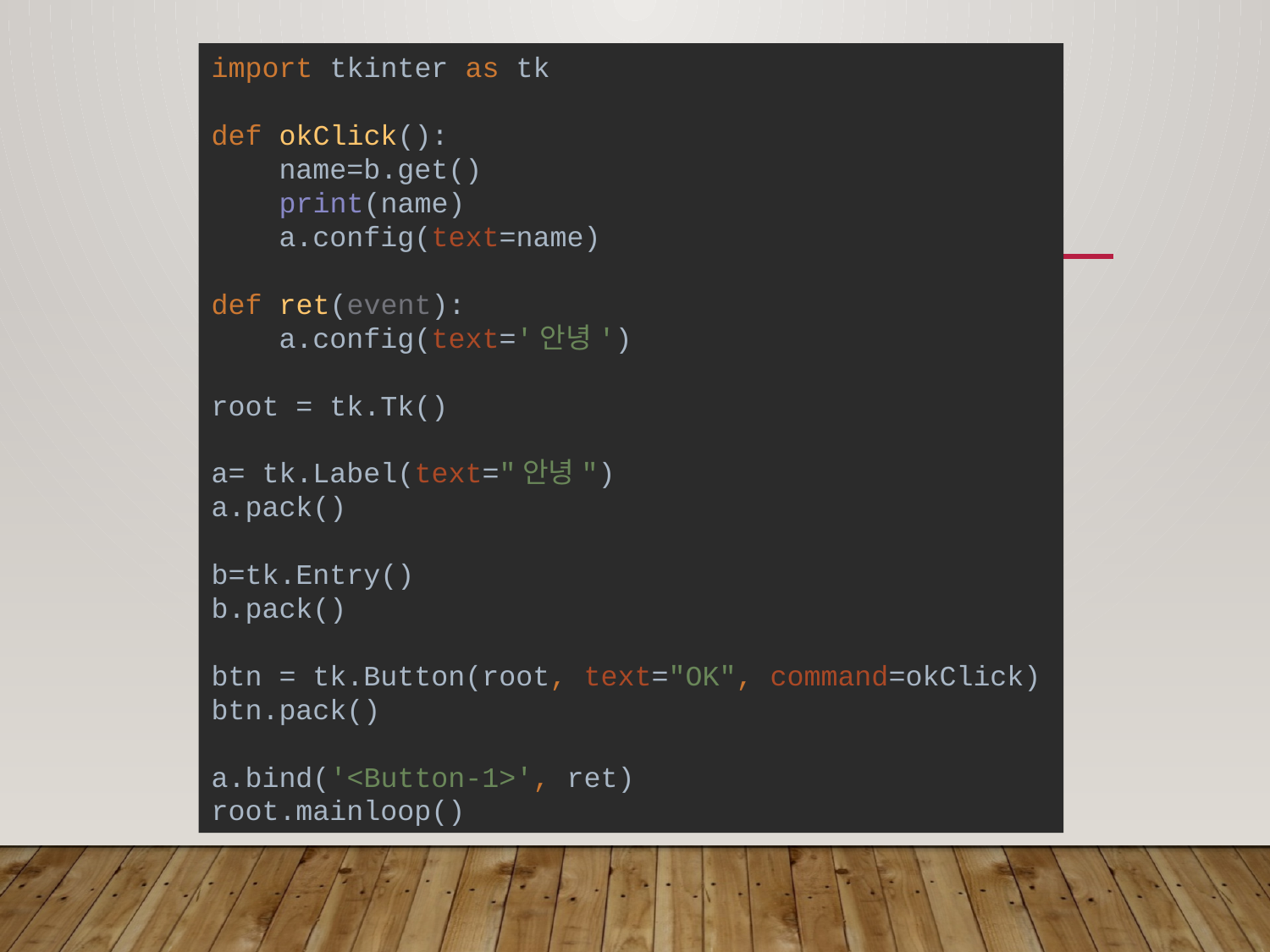

import tkinter as tk
def okClick():
    name=b.get()
    print(name)
    a.config(text=name)
def ret(event):
    a.config(text='안녕')
root = tk.Tk()
a= tk.Label(text="안녕")
a.pack()
b=tk.Entry()
b.pack()
btn = tk.Button(root, text="OK", command=okClick)
btn.pack()
a.bind('<Button-1>', ret)
root.mainloop()
#